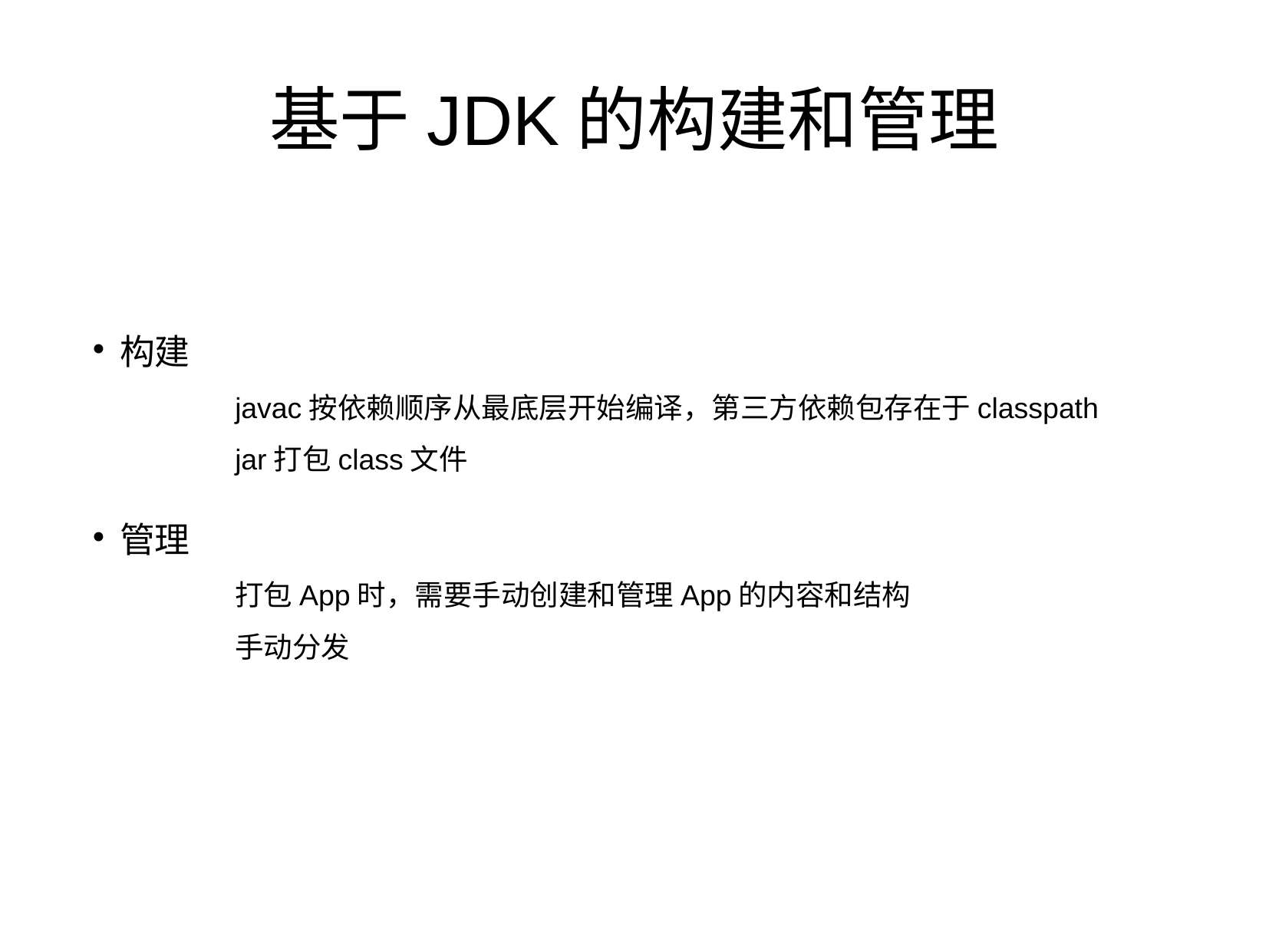

基于JDK的构建和管理
构建
	javac按依赖顺序从最底层开始编译，第三方依赖包存在于classpath
	jar打包class文件
管理
	打包App时，需要手动创建和管理App的内容和结构
	手动分发